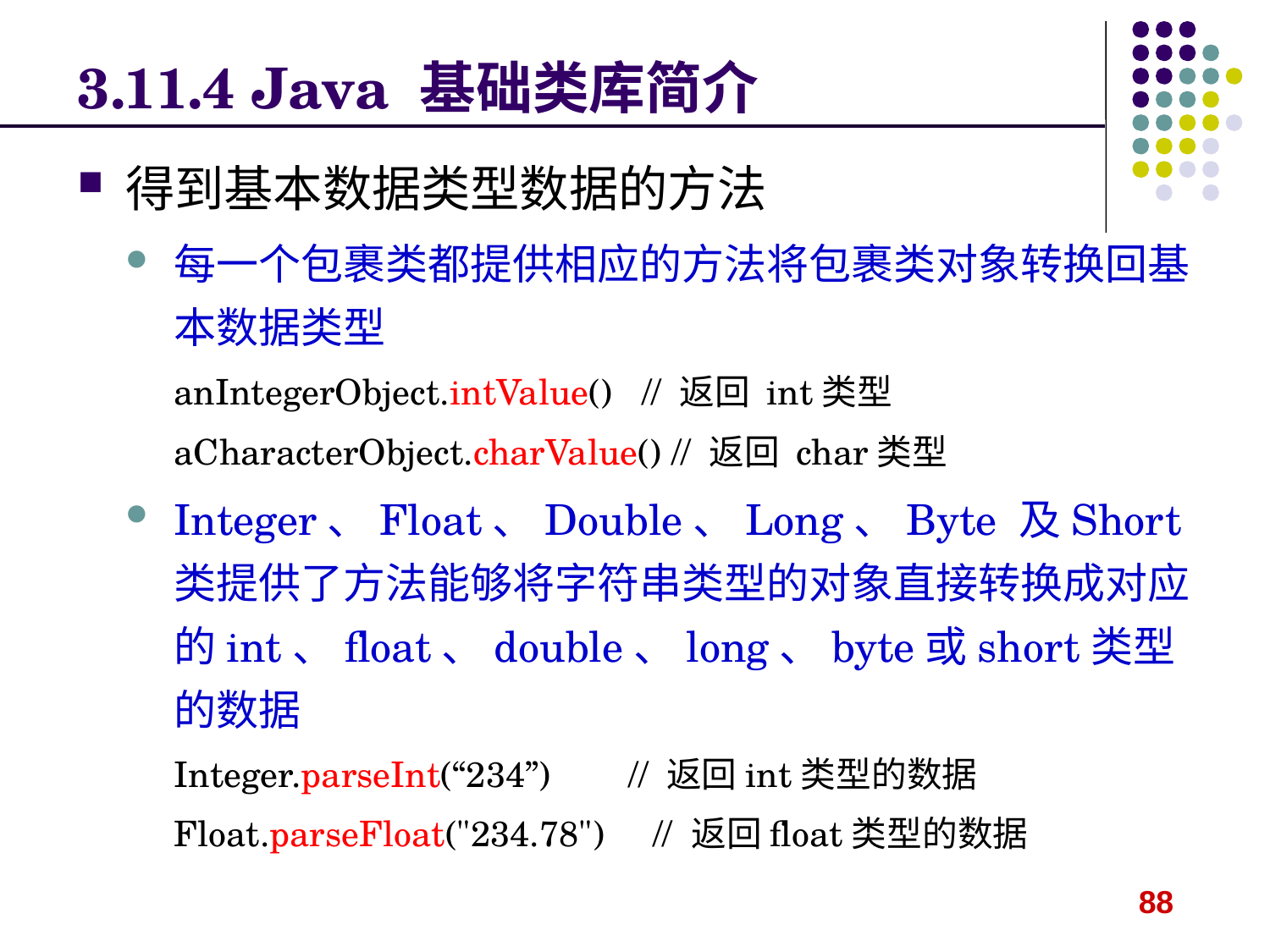

# 3.11.4 Java 基础类库简介
得到基本数据类型数据的方法
每一个包裹类都提供相应的方法将包裹类对象转换回基本数据类型
anIntegerObject.intValue()   // 返回 int类型
aCharacterObject.charValue() // 返回 char类型
Integer、Float、Double、Long、Byte 及Short 类提供了方法能够将字符串类型的对象直接转换成对应的int、float、double、long、byte或short类型的数据
Integer.parseInt(“234”)        // 返回int类型的数据
Float.parseFloat("234.78")     // 返回float类型的数据